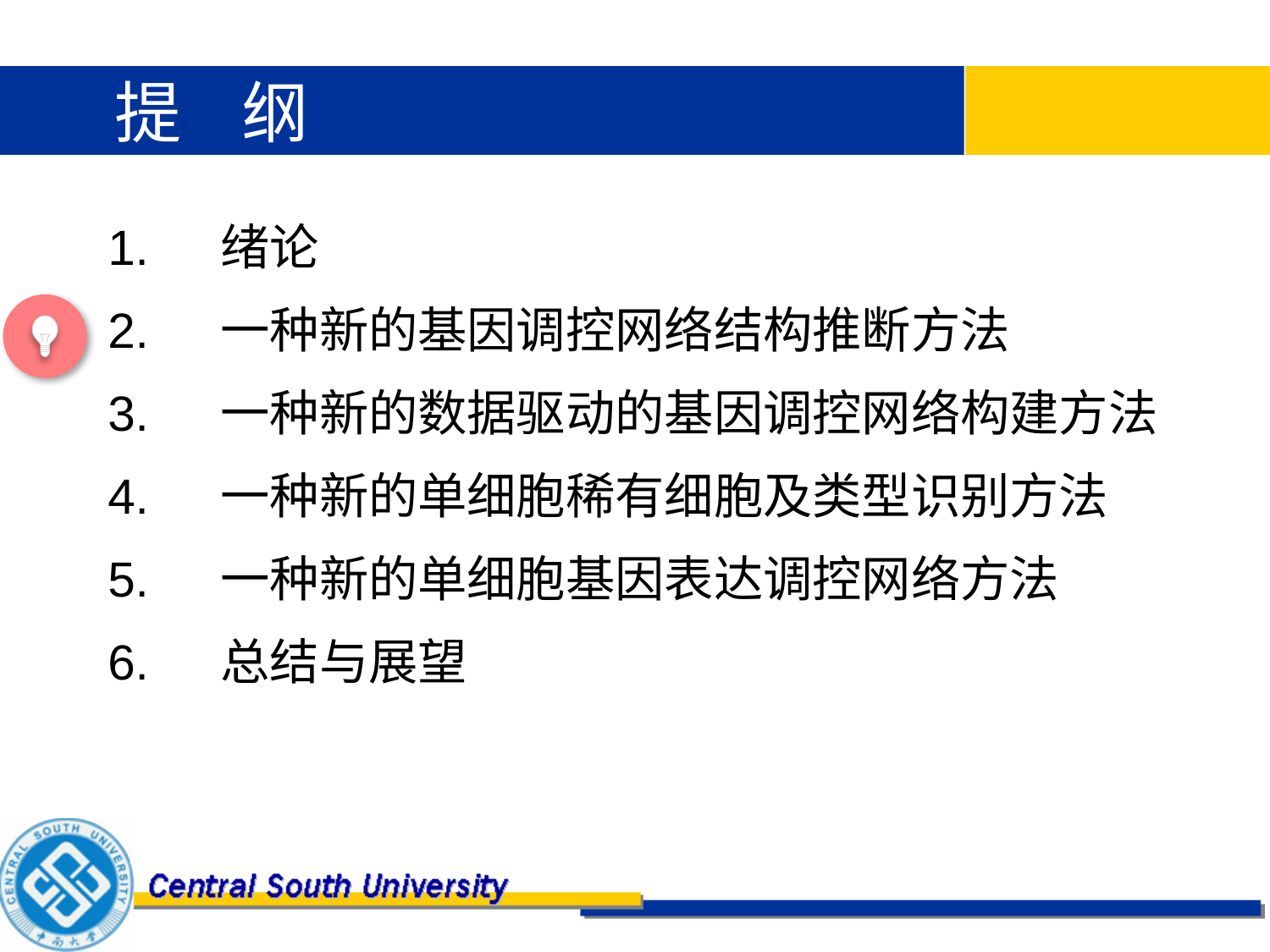

提    纲
绪论
一种新的基因调控网络结构推断方法
一种新的数据驱动的基因调控网络构建方法
一种新的单细胞稀有细胞及类型识别方法
一种新的单细胞基因表达调控网络方法
总结与展望